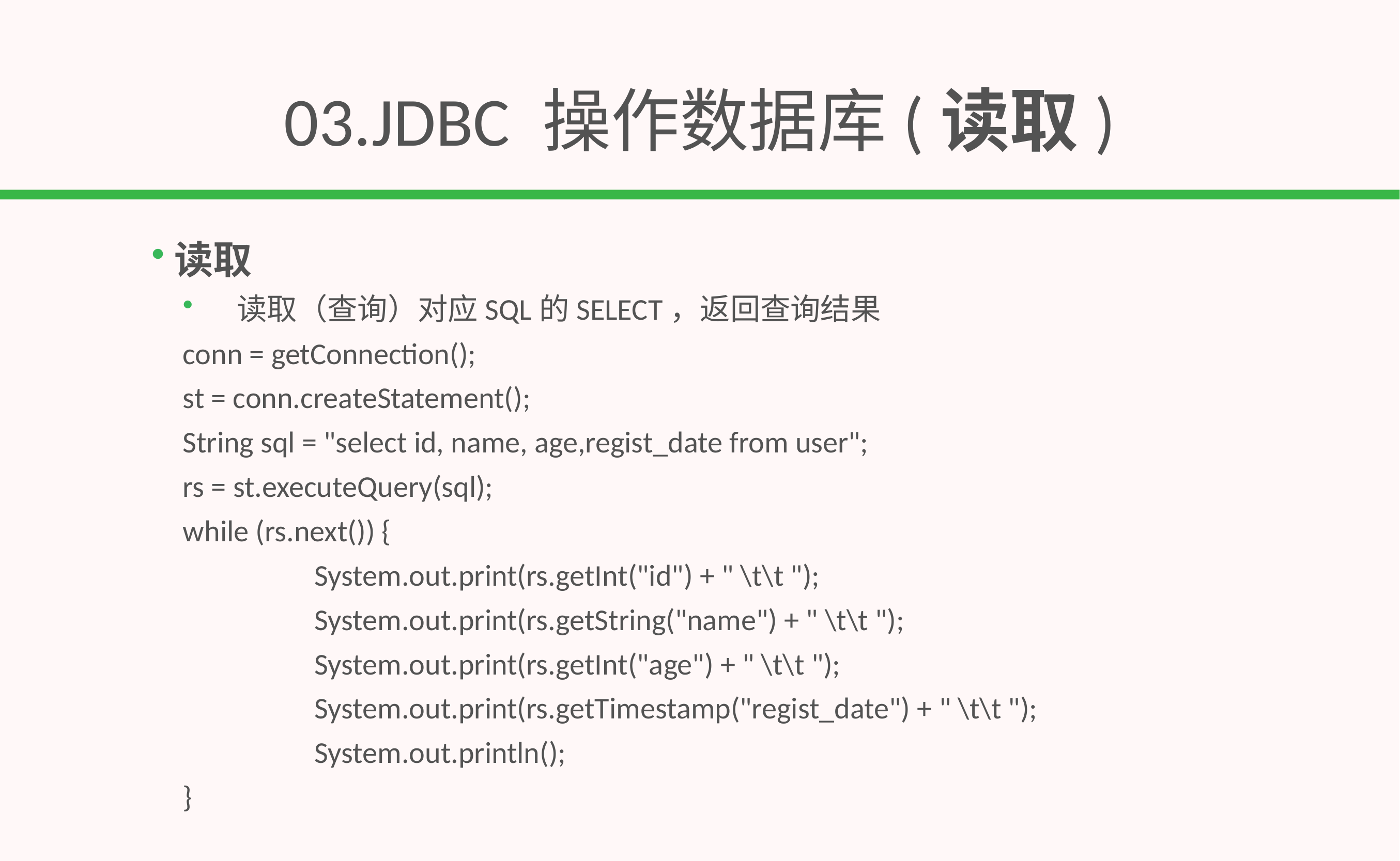

# 03.JDBC 操作数据库(读取)
读取
读取（查询）对应SQL的SELECT，返回查询结果
conn = getConnection();
st = conn.createStatement();
String sql = "select id, name, age,regist_date from user";
rs = st.executeQuery(sql);
while (rs.next()) {
		System.out.print(rs.getInt("id") + " \t\t ");
		System.out.print(rs.getString("name") + " \t\t ");
		System.out.print(rs.getInt("age") + " \t\t ");
		System.out.print(rs.getTimestamp("regist_date") + " \t\t ");
		System.out.println();
}